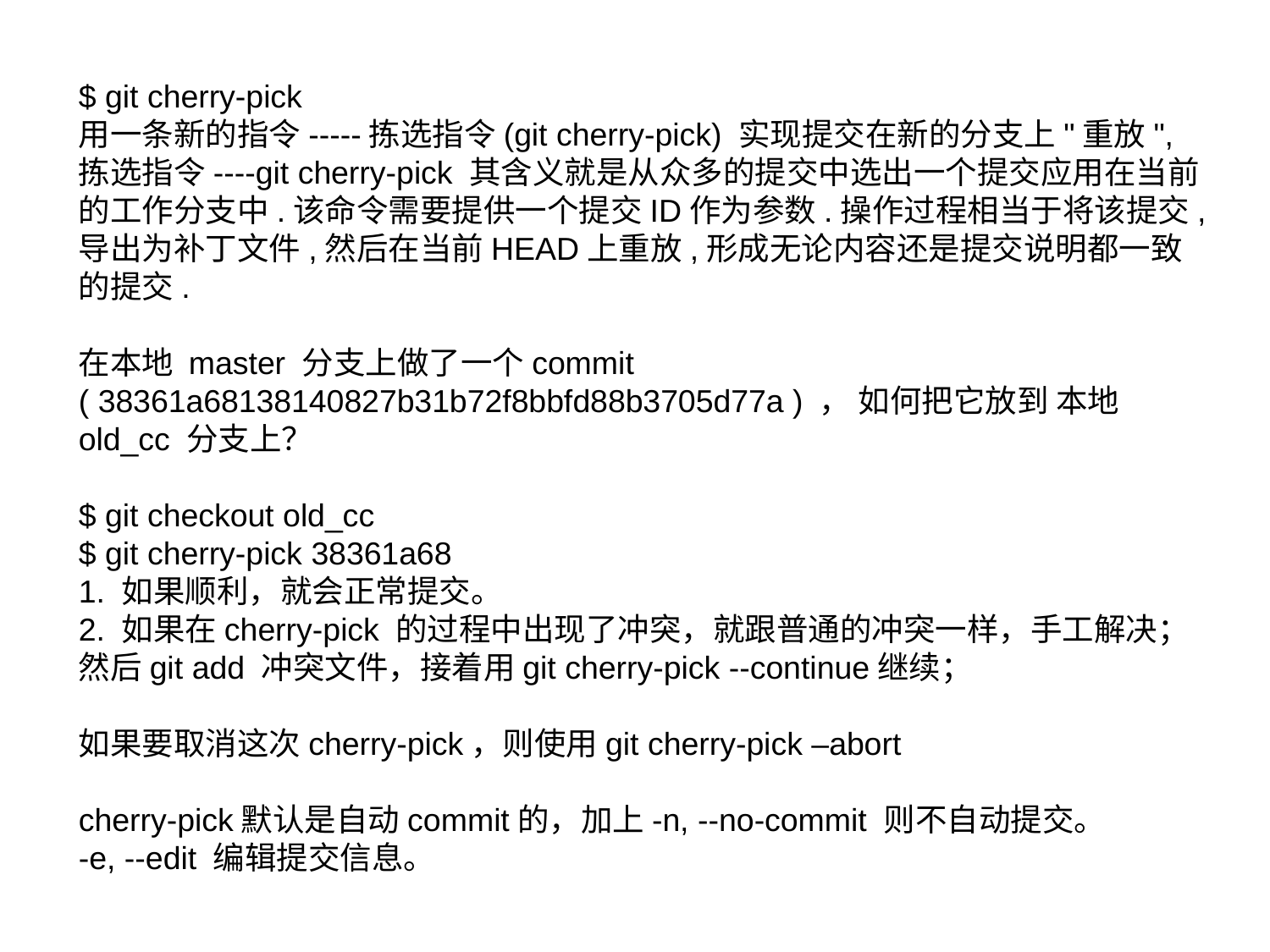

$ git cherry-pick
用一条新的指令-----拣选指令(git cherry-pick) 实现提交在新的分支上"重放",
拣选指令----git cherry-pick 其含义就是从众多的提交中选出一个提交应用在当前的工作分支中.该命令需要提供一个提交ID作为参数.操作过程相当于将该提交,导出为补丁文件,然后在当前HEAD上重放,形成无论内容还是提交说明都一致的提交.

在本地 master 分支上做了一个commit ( 38361a68138140827b31b72f8bbfd88b3705d77a ) ， 如何把它放到 本地 old_cc 分支上？

$ git checkout old_cc
$ git cherry-pick 38361a68
1. 如果顺利，就会正常提交。
2. 如果在cherry-pick 的过程中出现了冲突，就跟普通的冲突一样，手工解决；然后git add 冲突文件，接着用git cherry-pick --continue继续；

如果要取消这次cherry-pick，则使用git cherry-pick –abort

cherry-pick默认是自动commit的，加上-n, --no-commit 则不自动提交。
-e, --edit 编辑提交信息。